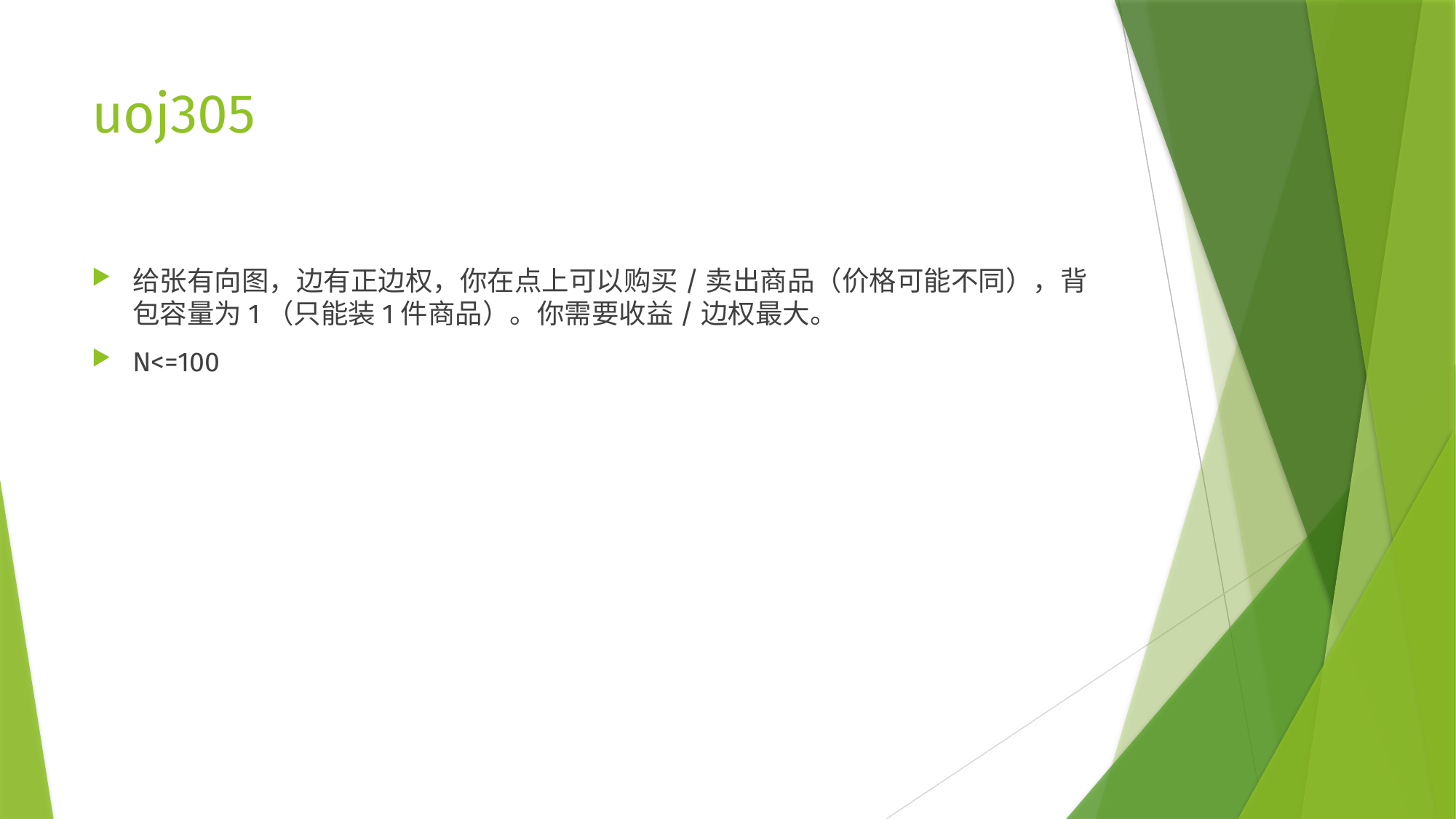

# uoj305
给张有向图，边有正边权，你在点上可以购买/卖出商品（价格可能不同），背包容量为1（只能装1件商品）。你需要收益/边权最大。
N<=100